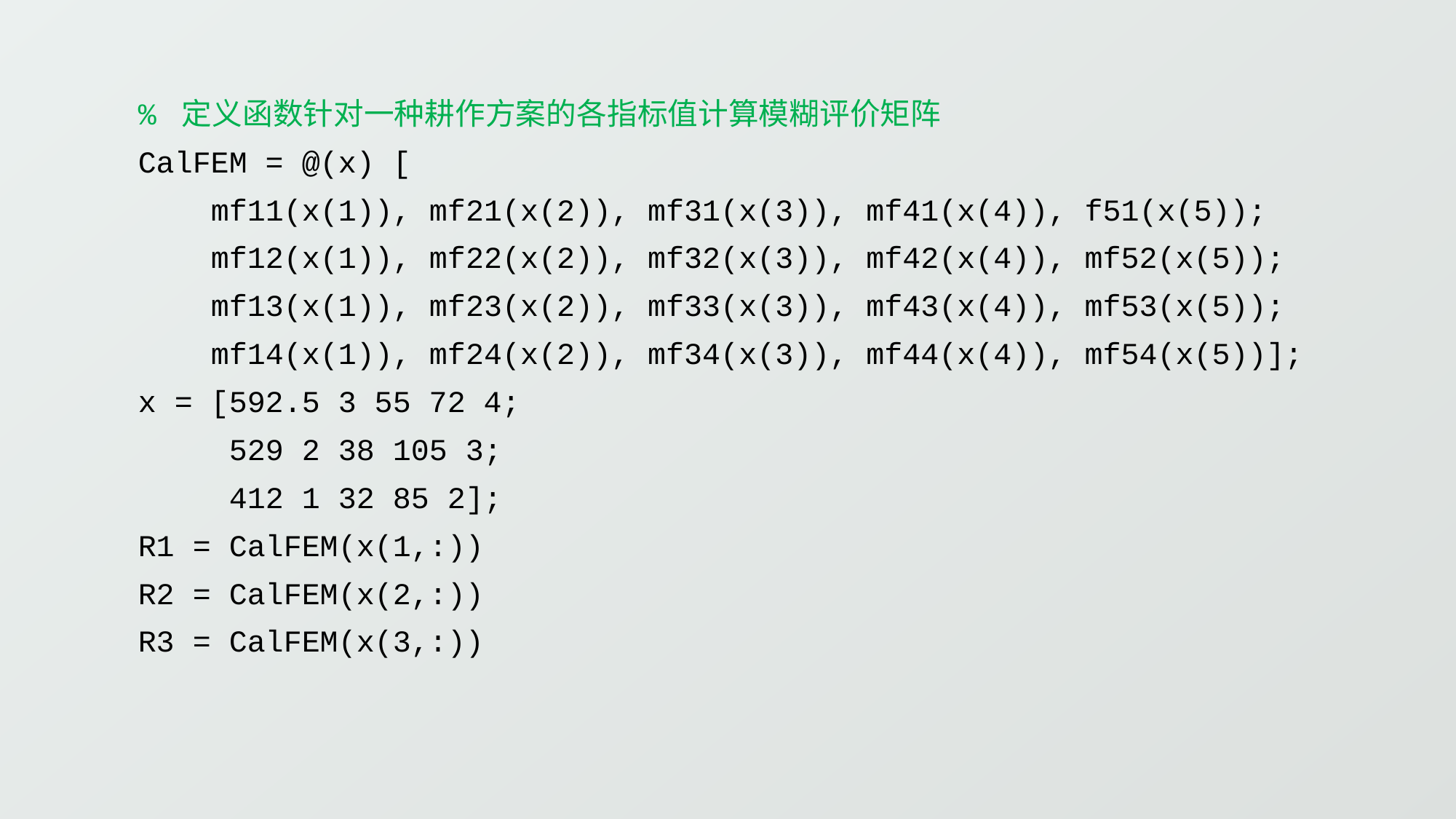

% 定义函数针对一种耕作方案的各指标值计算模糊评价矩阵
CalFEM = @(x) [
    mf11(x(1)), mf21(x(2)), mf31(x(3)), mf41(x(4)), f51(x(5));
    mf12(x(1)), mf22(x(2)), mf32(x(3)), mf42(x(4)), mf52(x(5));
    mf13(x(1)), mf23(x(2)), mf33(x(3)), mf43(x(4)), mf53(x(5));
    mf14(x(1)), mf24(x(2)), mf34(x(3)), mf44(x(4)), mf54(x(5))];
x = [592.5 3 55 72 4;
     529 2 38 105 3;
     412 1 32 85 2];
R1 = CalFEM(x(1,:))
R2 = CalFEM(x(2,:))
R3 = CalFEM(x(3,:))